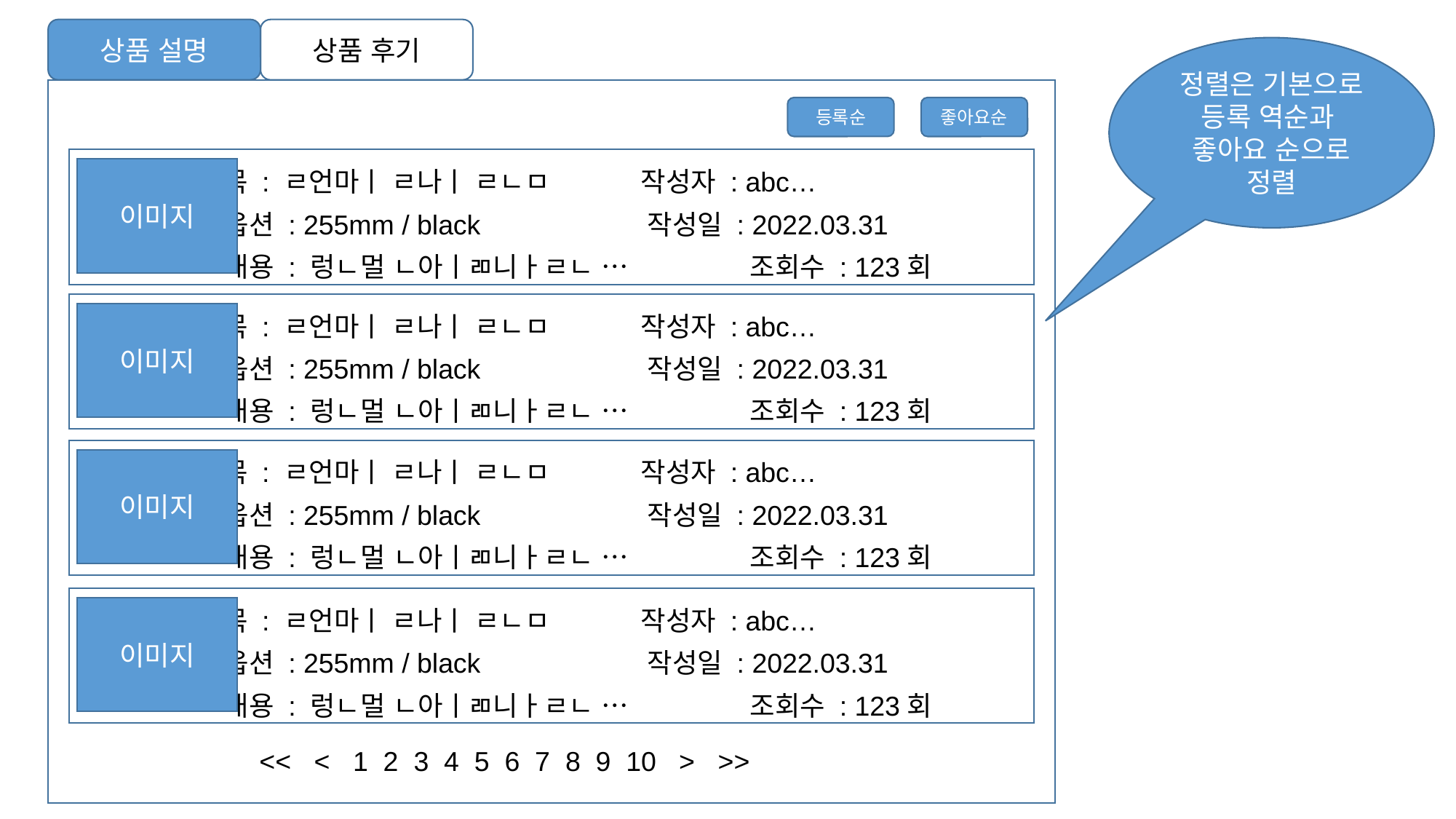

상품 설명
상품 후기
정렬은 기본으로
등록 역순과
좋아요 순으로 정렬
…
등록순
좋아요순
                  제목 : ㄹ언마ㅣ ㄹ나ㅣ ㄹㄴㅁ	  작성자 : abc…
                  옵션 : 255mm / black		  작성일 : 2022.03.31
                  내용 : 렁ㄴ멀 ㄴ아ㅣㄻ니ㅏㄹㄴ …	  조회수 : 123회
이미지
                  제목 : ㄹ언마ㅣ ㄹ나ㅣ ㄹㄴㅁ	  작성자 : abc…
                  옵션 : 255mm / black		  작성일 : 2022.03.31
                  내용 : 렁ㄴ멀 ㄴ아ㅣㄻ니ㅏㄹㄴ …	  조회수 : 123회
이미지
                  제목 : ㄹ언마ㅣ ㄹ나ㅣ ㄹㄴㅁ	  작성자 : abc…
                  옵션 : 255mm / black		  작성일 : 2022.03.31
                  내용 : 렁ㄴ멀 ㄴ아ㅣㄻ니ㅏㄹㄴ …	  조회수 : 123회
이미지
                  제목 : ㄹ언마ㅣ ㄹ나ㅣ ㄹㄴㅁ	  작성자 : abc…
                  옵션 : 255mm / black		  작성일 : 2022.03.31
                  내용 : 렁ㄴ멀 ㄴ아ㅣㄻ니ㅏㄹㄴ …	  조회수 : 123회
이미지
<<   <   1  2  3  4  5  6  7  8  9  10   >   >>